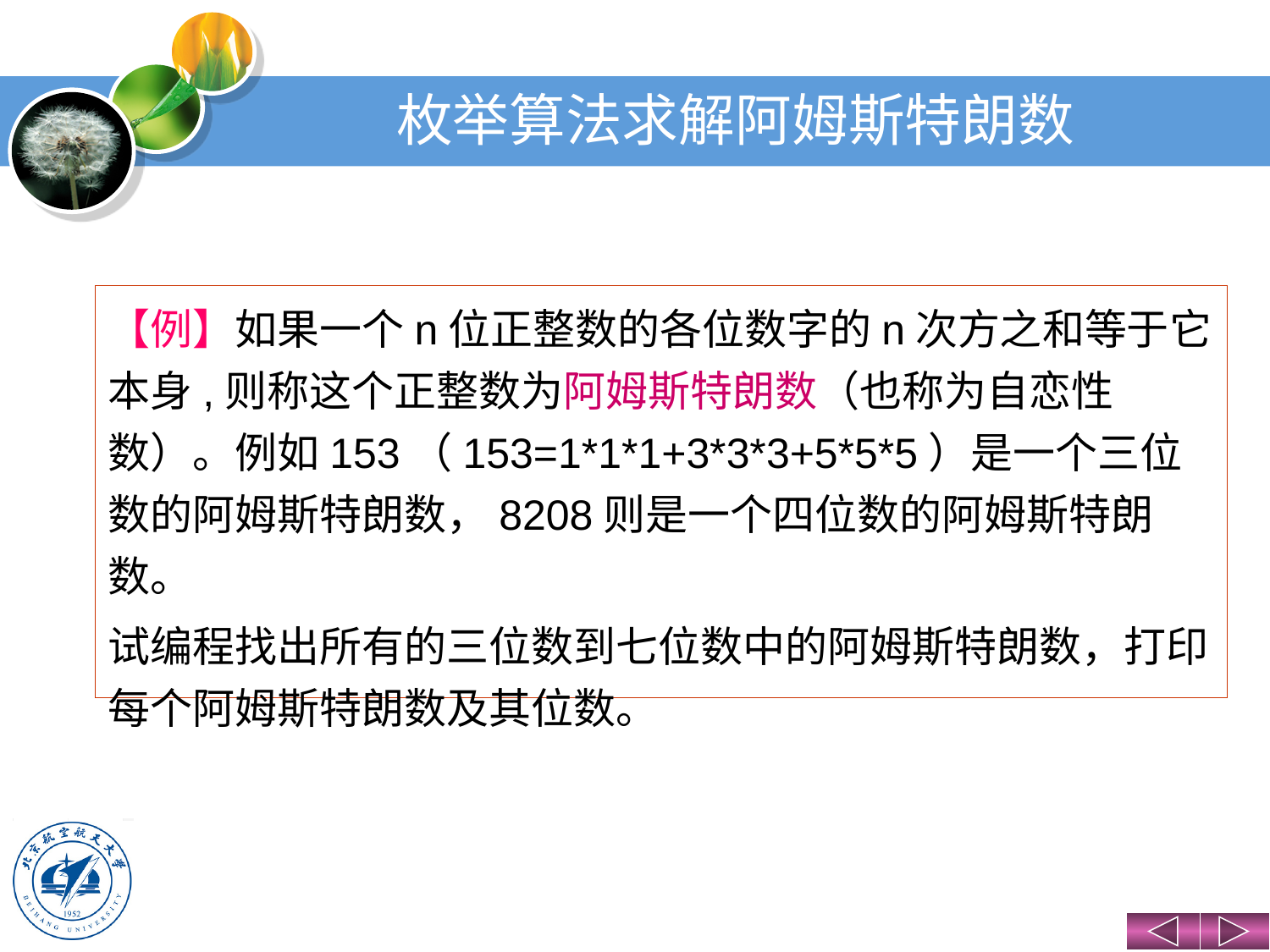

# 枚举算法求解阿姆斯特朗数
【例】如果一个n位正整数的各位数字的n次方之和等于它本身,则称这个正整数为阿姆斯特朗数（也称为自恋性数）。例如153（153=1*1*1+3*3*3+5*5*5）是一个三位数的阿姆斯特朗数，8208则是一个四位数的阿姆斯特朗数。
试编程找出所有的三位数到七位数中的阿姆斯特朗数，打印每个阿姆斯特朗数及其位数。
51